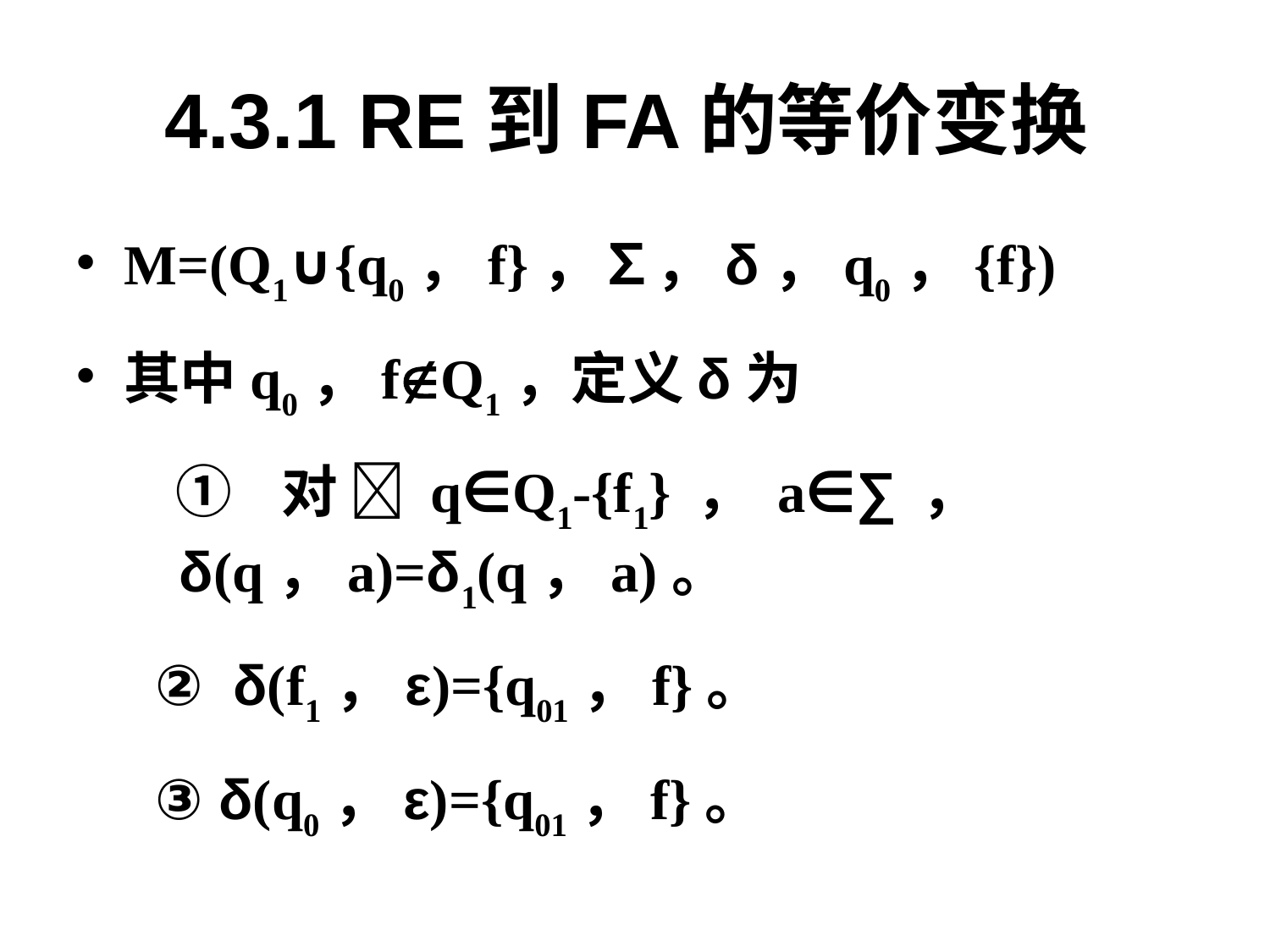

# 4.3.1 RE到FA的等价变换
M=(Q1∪{q0，f}，∑，δ，q0，{f})
其中q0，f∉Q1，定义δ为
 ① 对∀q∈Q1-{f1}，a∈∑，		δ(q，a)=δ1(q，a)。
 ②  δ(f1，ε)={q01，f}。
 ③ δ(q0，ε)={q01，f}。

33